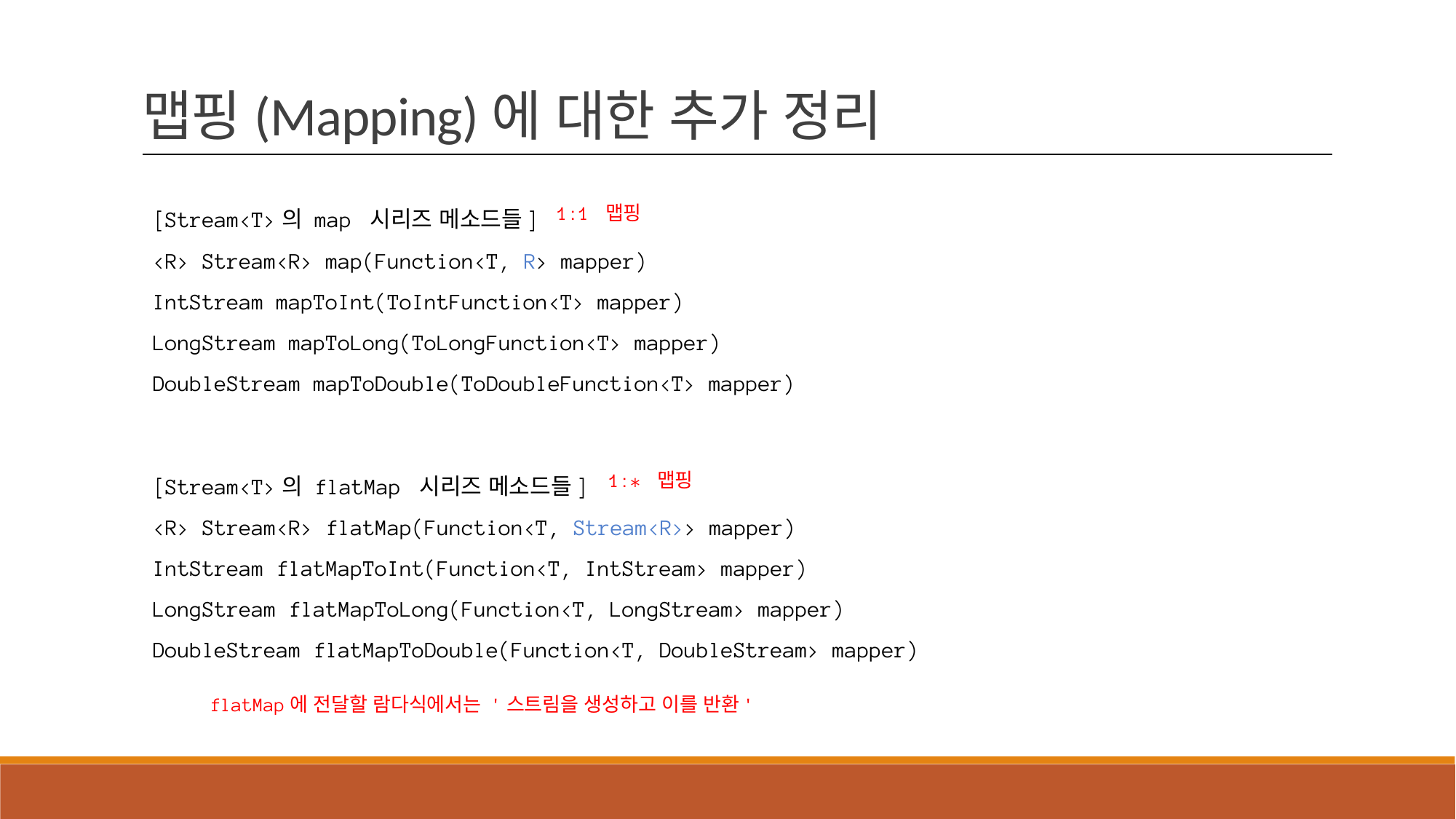

맵핑(Mapping)에 대한 추가 정리
[Stream<T>의 map 시리즈 메소드들]
<R> Stream<R> map(Function<T, R> mapper)
IntStream mapToInt(ToIntFunction<T> mapper)
LongStream mapToLong(ToLongFunction<T> mapper)
DoubleStream mapToDouble(ToDoubleFunction<T> mapper)
1:1 맵핑
[Stream<T>의 flatMap 시리즈 메소드들]
<R> Stream<R> flatMap(Function<T, Stream<R>> mapper)
IntStream flatMapToInt(Function<T, IntStream> mapper)
LongStream flatMapToLong(Function<T, LongStream> mapper)
DoubleStream flatMapToDouble(Function<T, DoubleStream> mapper)
1:* 맵핑
flatMap에 전달할 람다식에서는 '스트림을 생성하고 이를 반환'